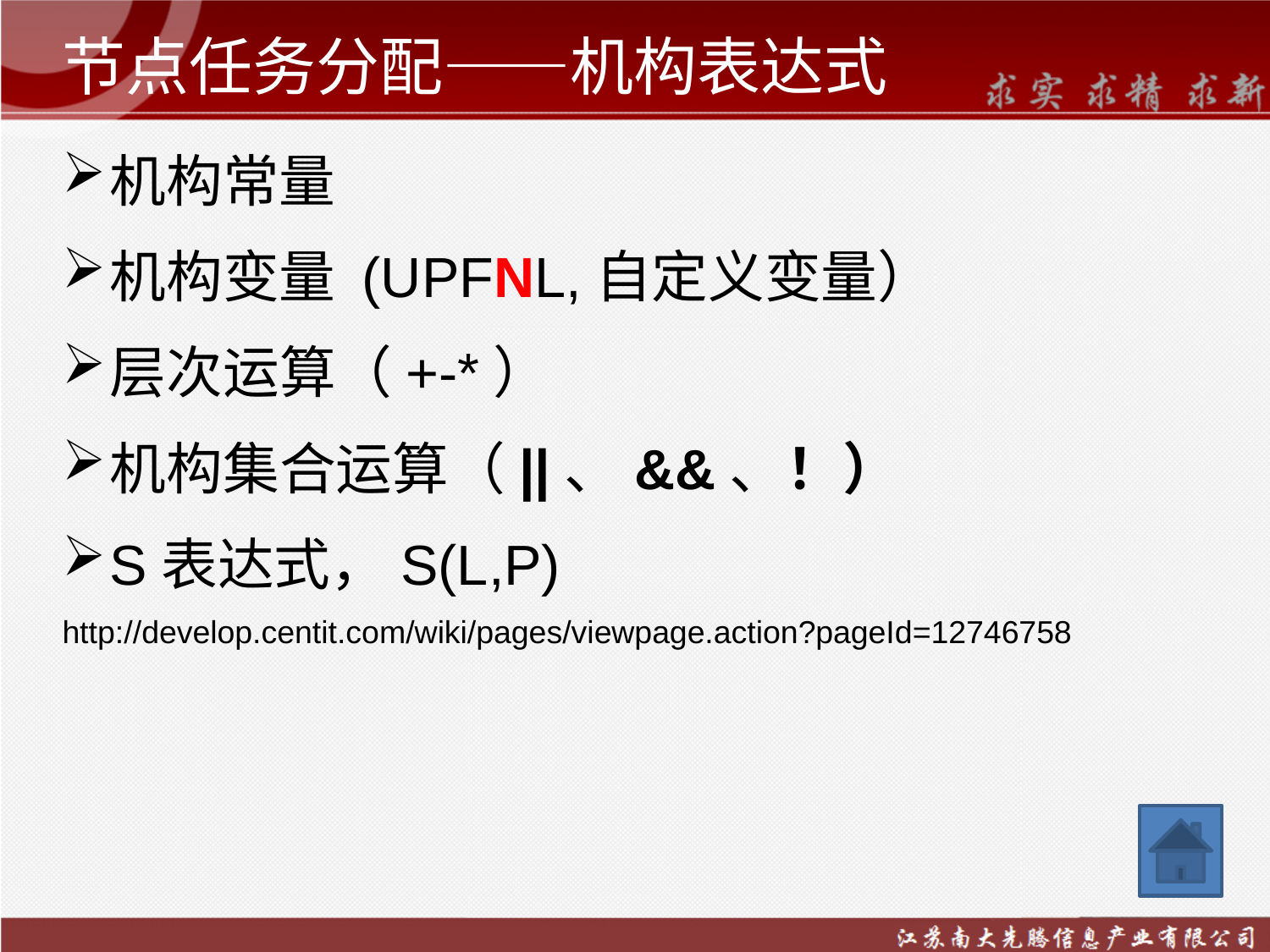

# 节点任务分配——机构表达式
机构常量
机构变量 (UPFNL,自定义变量）
层次运算（+-*）
机构集合运算（||、&&、！）
S表达式，S(L,P)
http://develop.centit.com/wiki/pages/viewpage.action?pageId=12746758